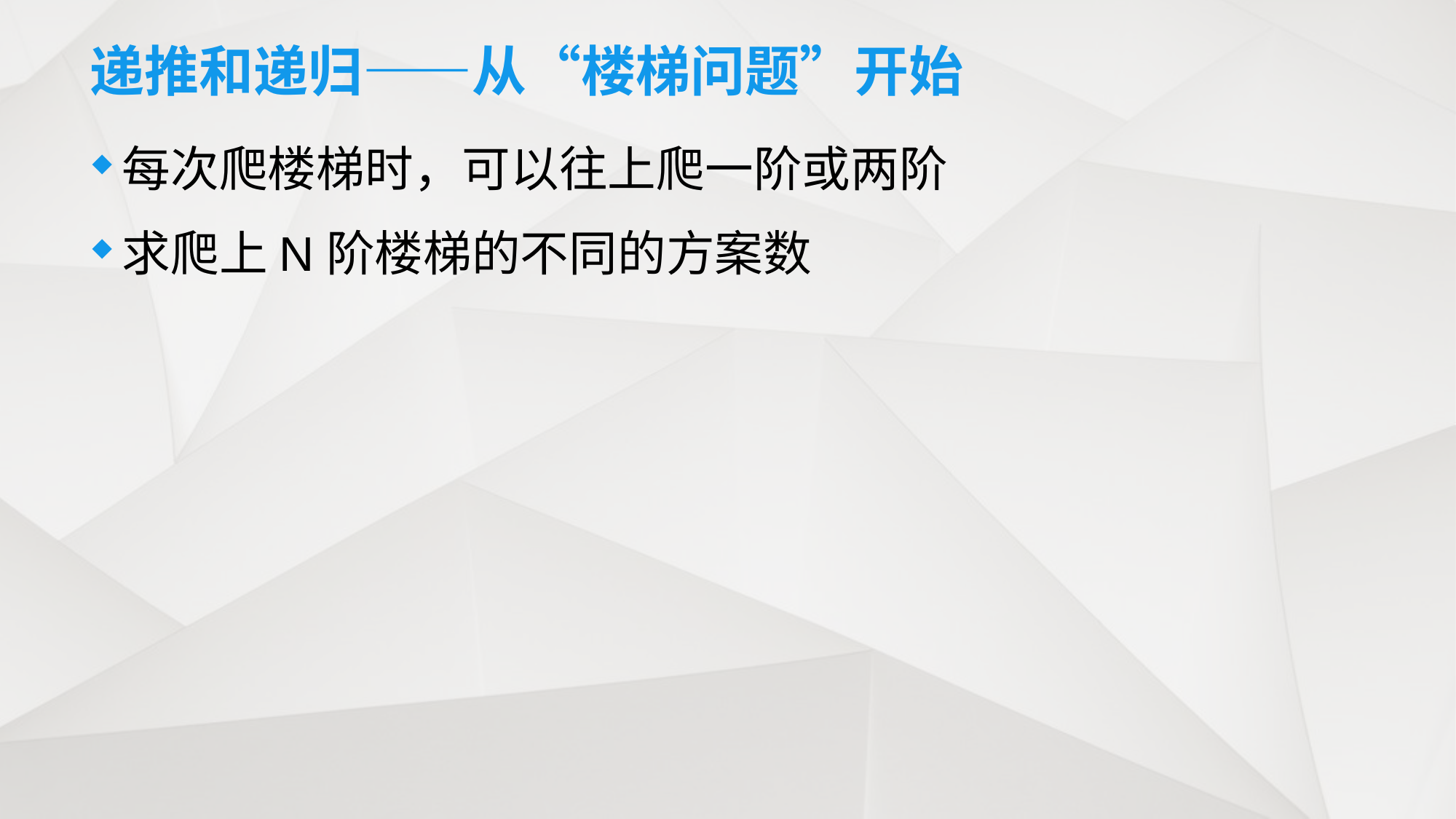

# 递推和递归——从“楼梯问题”开始
每次爬楼梯时，可以往上爬一阶或两阶
求爬上N阶楼梯的不同的方案数